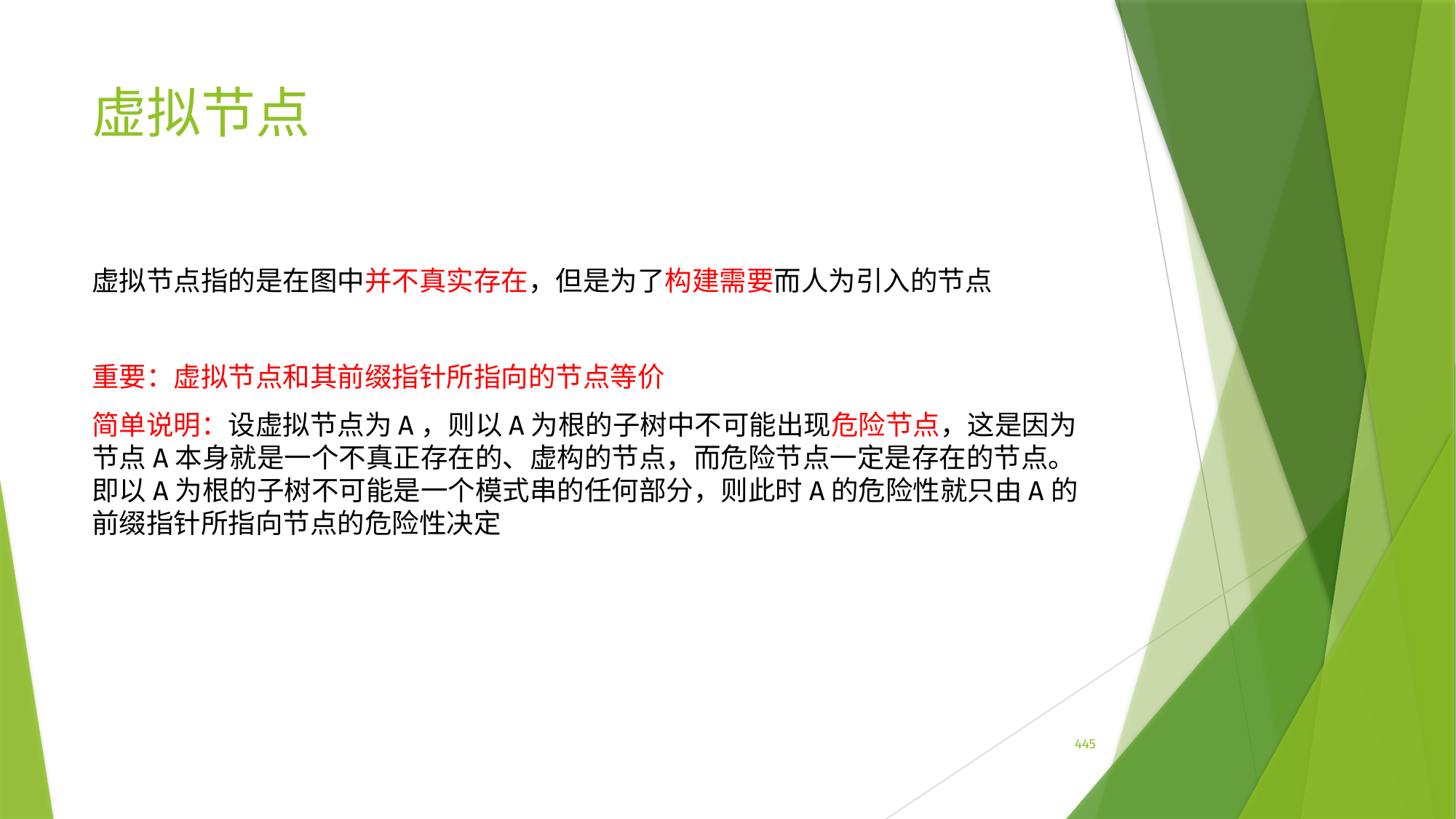

# 虚拟节点
虚拟节点指的是在图中并不真实存在，但是为了构建需要而人为引入的节点

重要：虚拟节点和其前缀指针所指向的节点等价
简单说明：设虚拟节点为A，则以A为根的子树中不可能出现危险节点，这是因为节点A本身就是一个不真正存在的、虚构的节点，而危险节点一定是存在的节点。即以A为根的子树不可能是一个模式串的任何部分，则此时A的危险性就只由A的前缀指针所指向节点的危险性决定

445